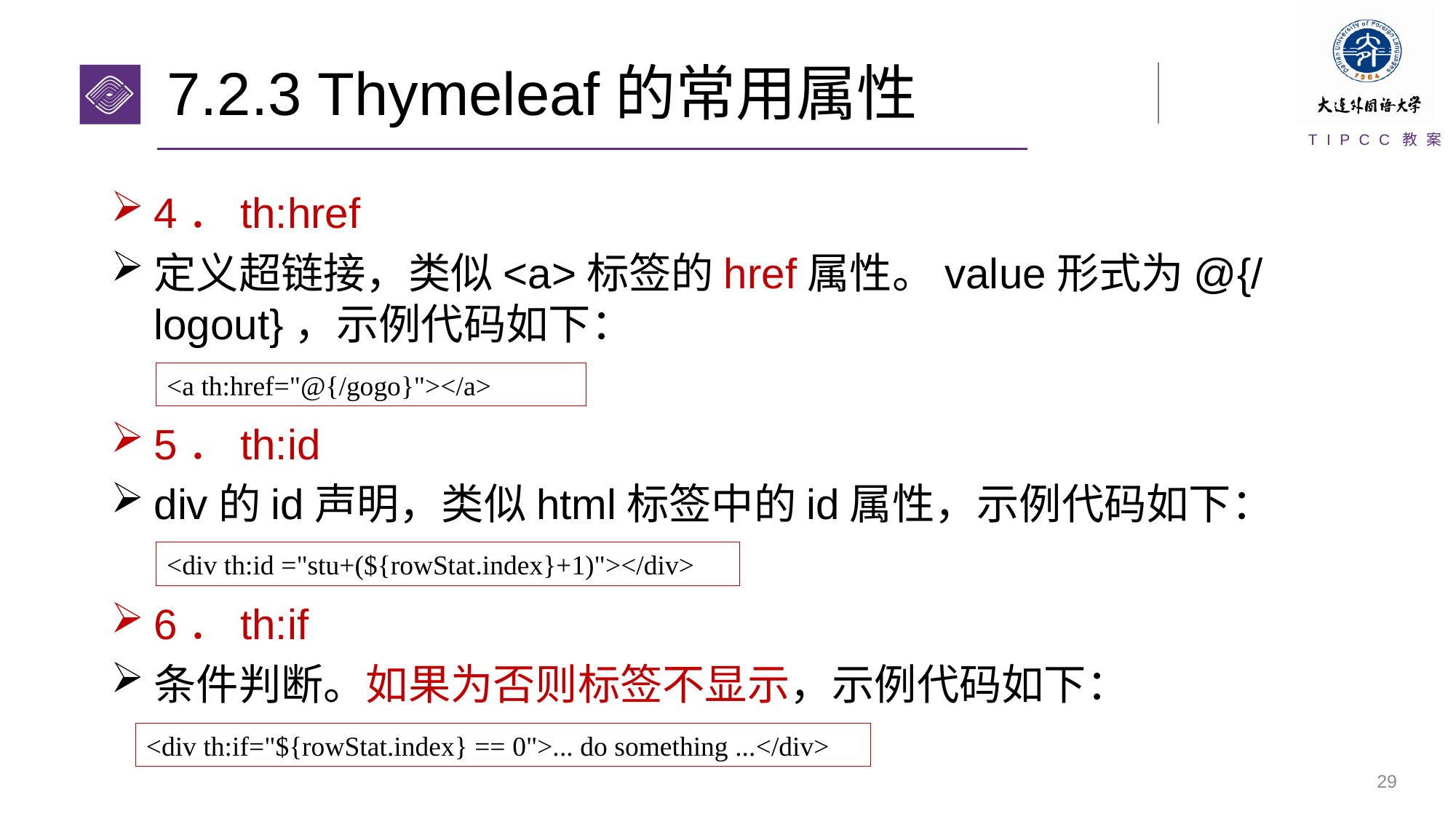

# 7.2.3 Thymeleaf的常用属性
4．th:href
定义超链接，类似<a>标签的href属性。value形式为@{/logout}，示例代码如下：

5．th:id
div的id声明，类似html标签中的id属性，示例代码如下：

6．th:if
条件判断。如果为否则标签不显示，示例代码如下：

<a th:href="@{/gogo}"></a>
<div th:id ="stu+(${rowStat.index}+1)"></div>
<div th:if="${rowStat.index} == 0">... do something ...</div>
29